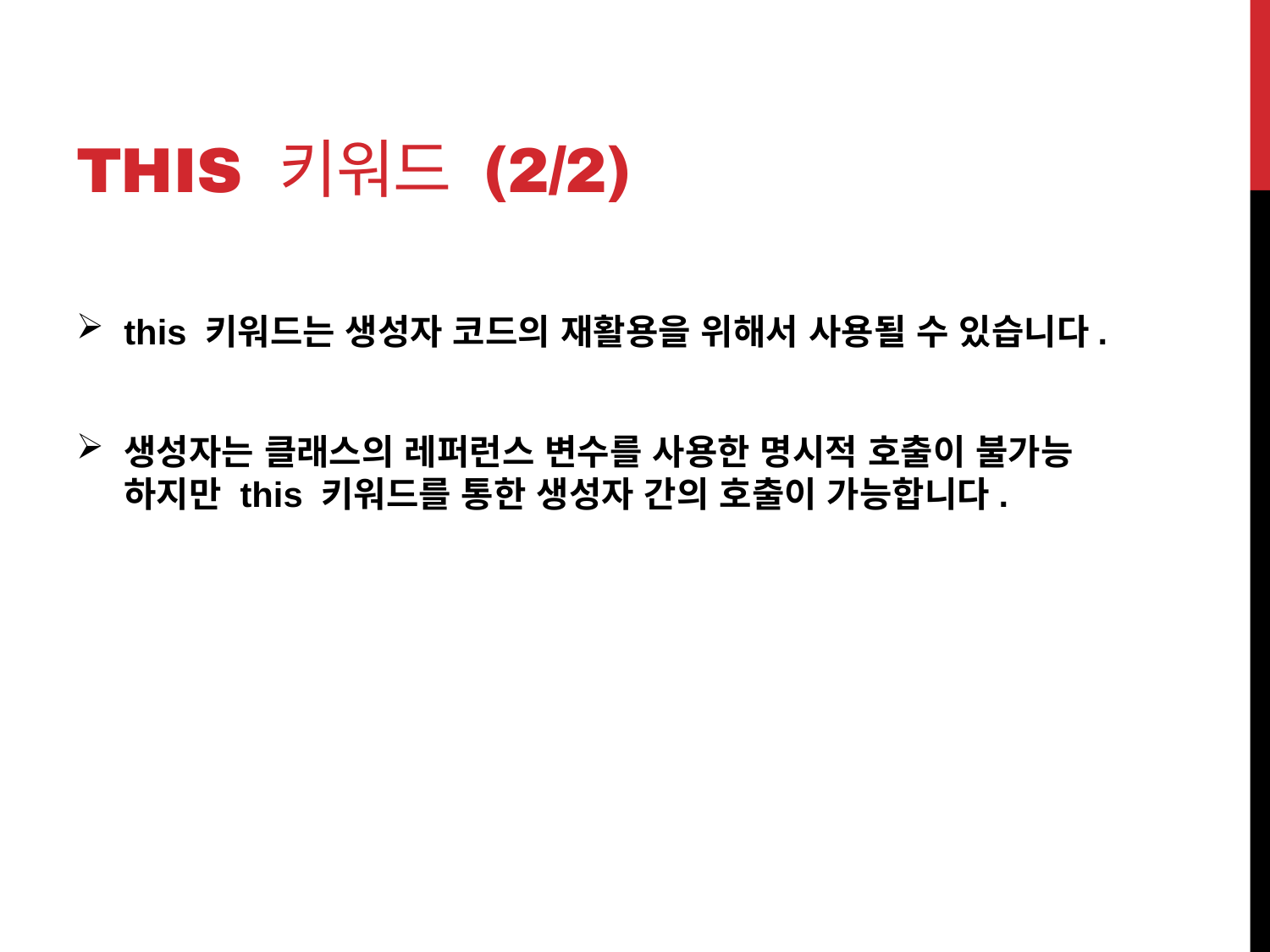

# This 키워드 (2/2)

this 키워드는 생성자 코드의 재활용을 위해서 사용될 수 있습니다.

생성자는 클래스의 레퍼런스 변수를 사용한 명시적 호출이 불가능 하지만 this 키워드를 통한 생성자 간의 호출이 가능합니다.